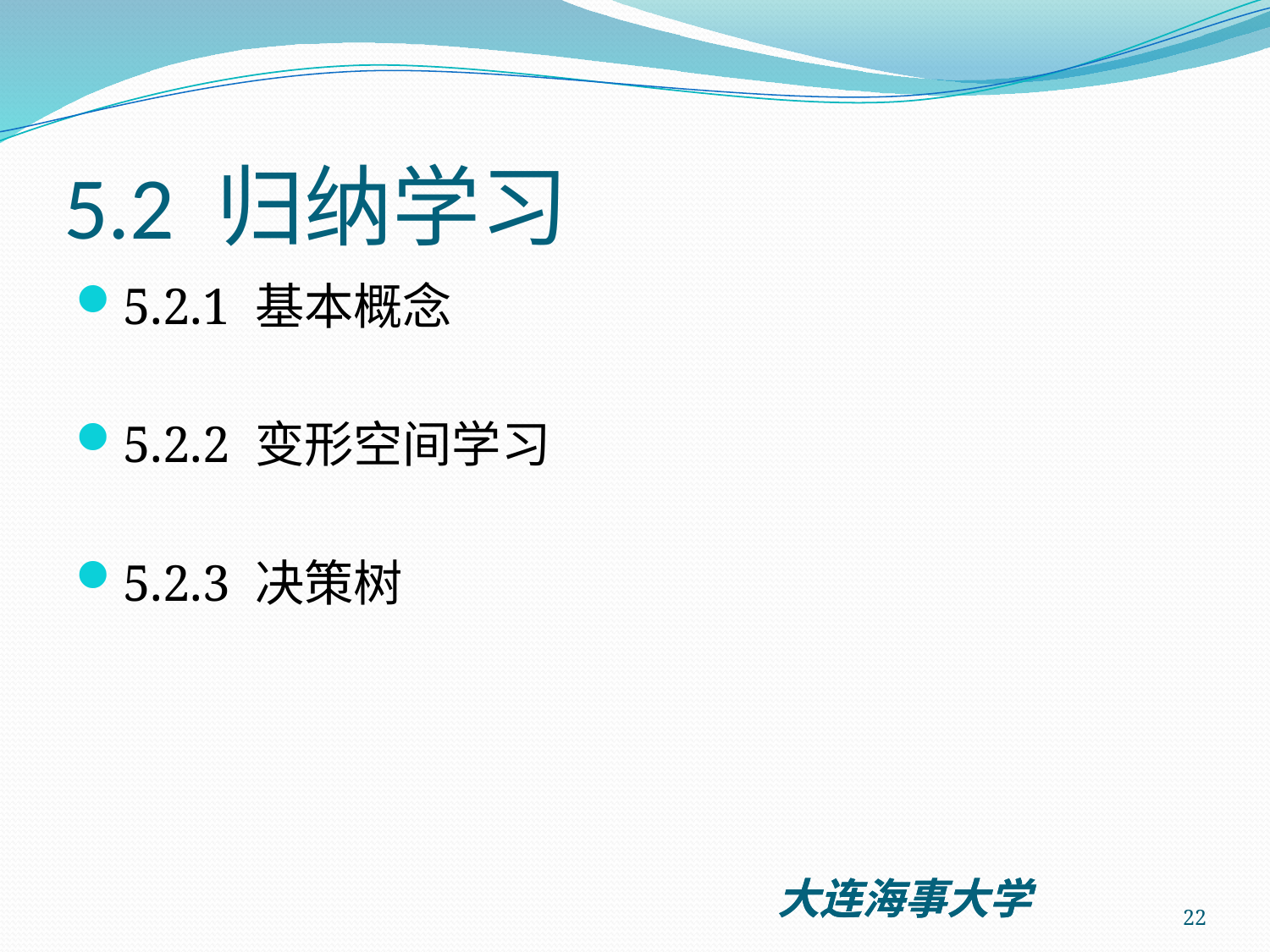

# 5.2 归纳学习
5.2.1 基本概念

5.2.2 变形空间学习

5.2.3 决策树
22